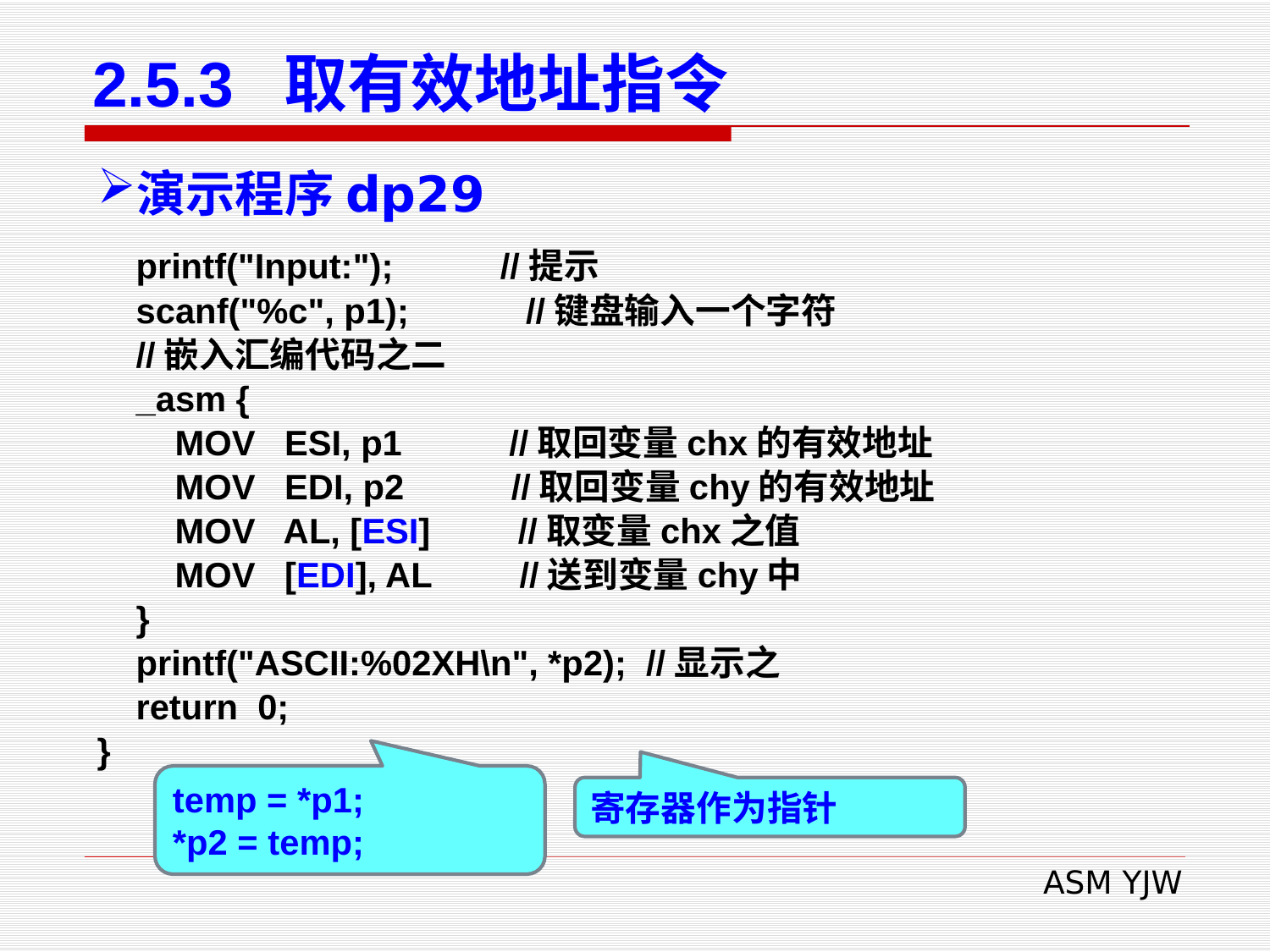

# 2.5.3  取有效地址指令
演示程序dp29
    printf("Input:");           //提示
    scanf("%c", p1);            //键盘输入一个字符
    //嵌入汇编代码之二
    _asm {
        MOV   ESI, p1           //取回变量chx的有效地址
        MOV   EDI, p2           //取回变量chy的有效地址
        MOV   AL, [ESI]         //取变量chx之值
        MOV   [EDI], AL         //送到变量chy中
    }
    printf("ASCII:%02XH\n", *p2);  //显示之
    return  0;
}

temp = *p1;
*p2 = temp;
寄存器作为指针